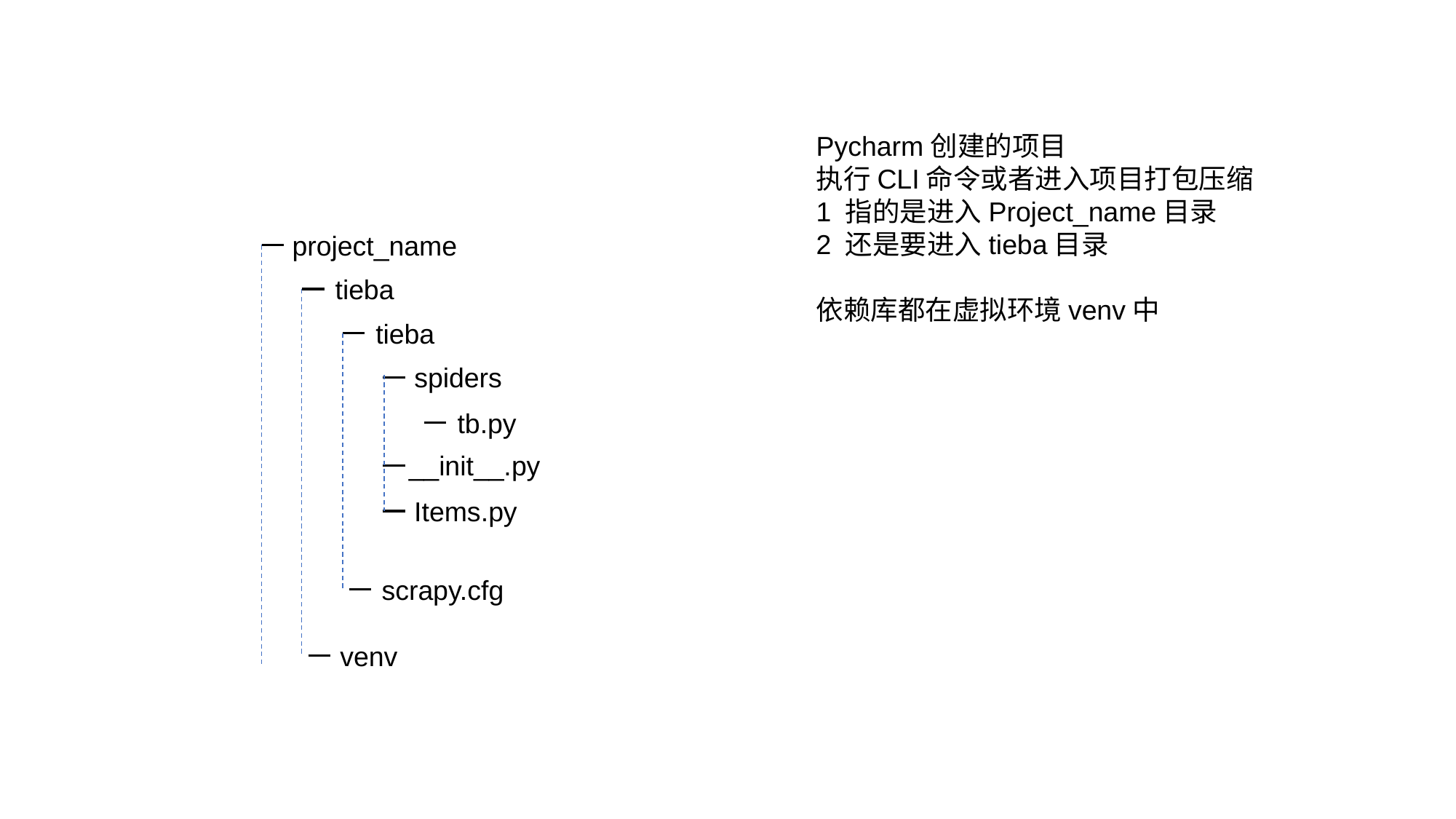

Pycharm创建的项目
执行CLI命令或者进入项目打包压缩
1 指的是进入Project_name目录
2 还是要进入tieba目录

依赖库都在虚拟环境venv中
project_name
tieba
tieba
spiders
tb.py
__init__.py
Items.py
scrapy.cfg
venv